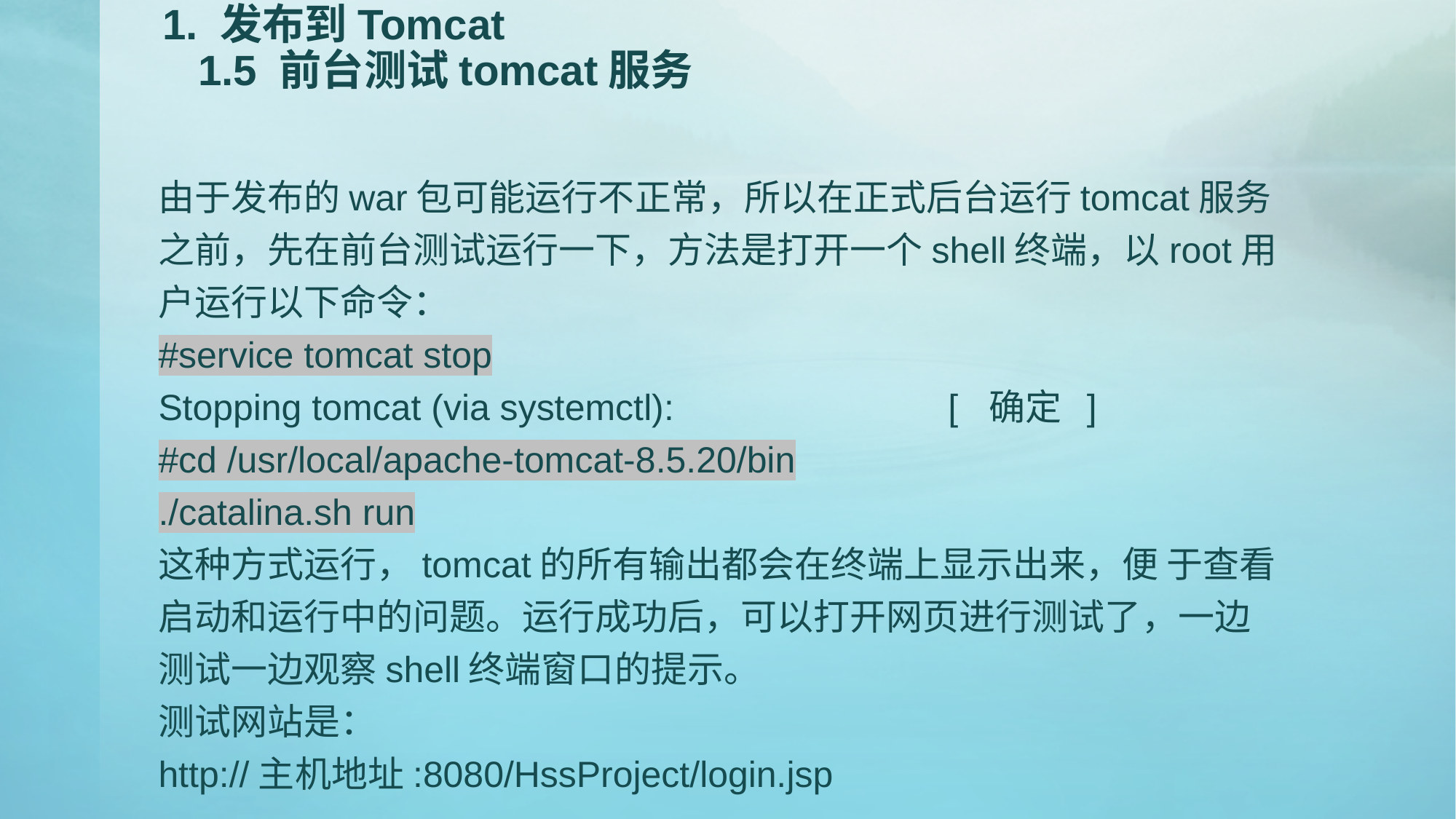

# 1. 发布到Tomcat 1.5 前台测试tomcat服务
由于发布的war包可能运行不正常，所以在正式后台运行tomcat服务之前，先在前台测试运行一下，方法是打开一个shell终端，以root用户运行以下命令：
#service tomcat stop
Stopping tomcat (via systemctl):                           [  确定  ]
#cd /usr/local/apache-tomcat-8.5.20/bin
./catalina.sh run
这种方式运行，tomcat的所有输出都会在终端上显示出来，便 于查看启动和运行中的问题。运行成功后，可以打开网页进行测试了，一边测试一边观察shell终端窗口的提示。
测试网站是：
http://主机地址:8080/HssProject/login.jsp